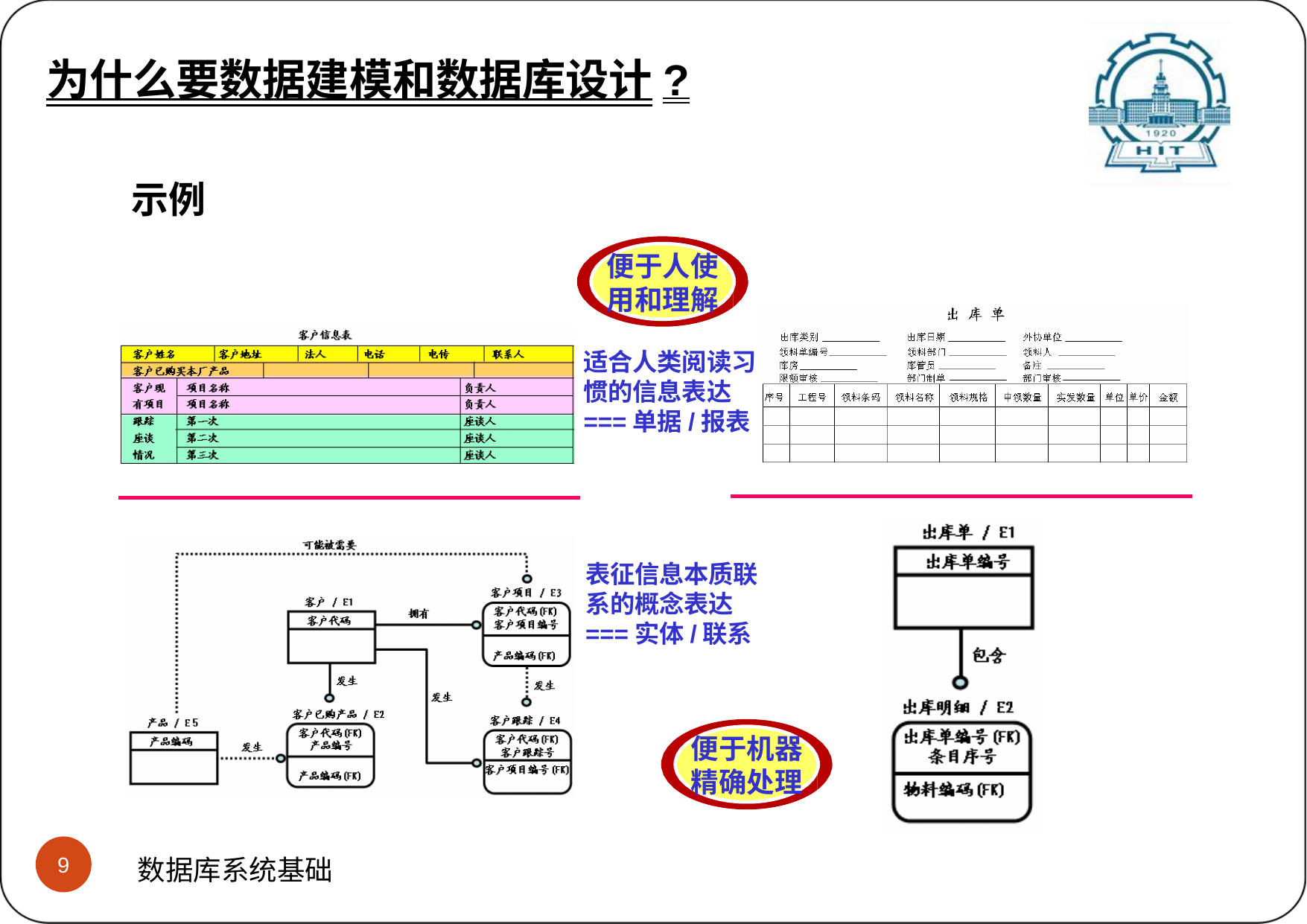

为什么要数据建模和数据库设计?
# 为什么要数据建模与数据库设计? (3)数据模型与概念模型?
示例

便于人使 用和理解

适合人类阅读习 惯的信息表达
===单据/报表

表征信息本质联 系的概念表达
===实体/联系

便于机器 精确处理